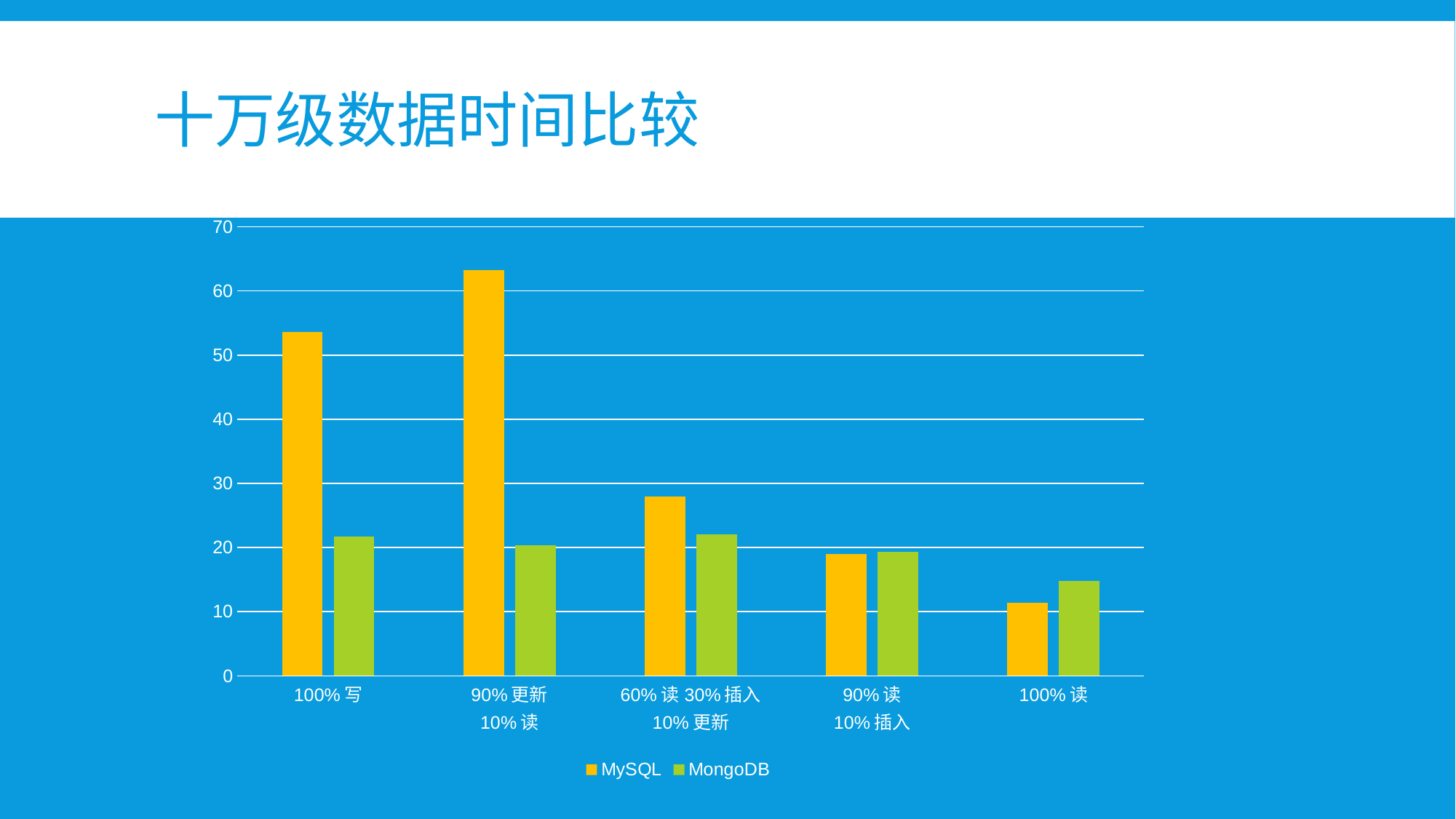

# 十万级数据时间比较

### Chart:

| Category | MySQL | MongoDB |
|---|---|---|
| 100%写 | 53.614000000000004 | 21.686 |
| 90%更新
10%读 | 63.22300000000001 | 20.317000000000004 |
| 60%读30%插入
10%更新 | 27.961999999999996 | 22.021 |
| 90%读
10%插入 | 18.972999999999995 | 19.307 |
| 100%读 | 11.332000000000003 | 14.837 |